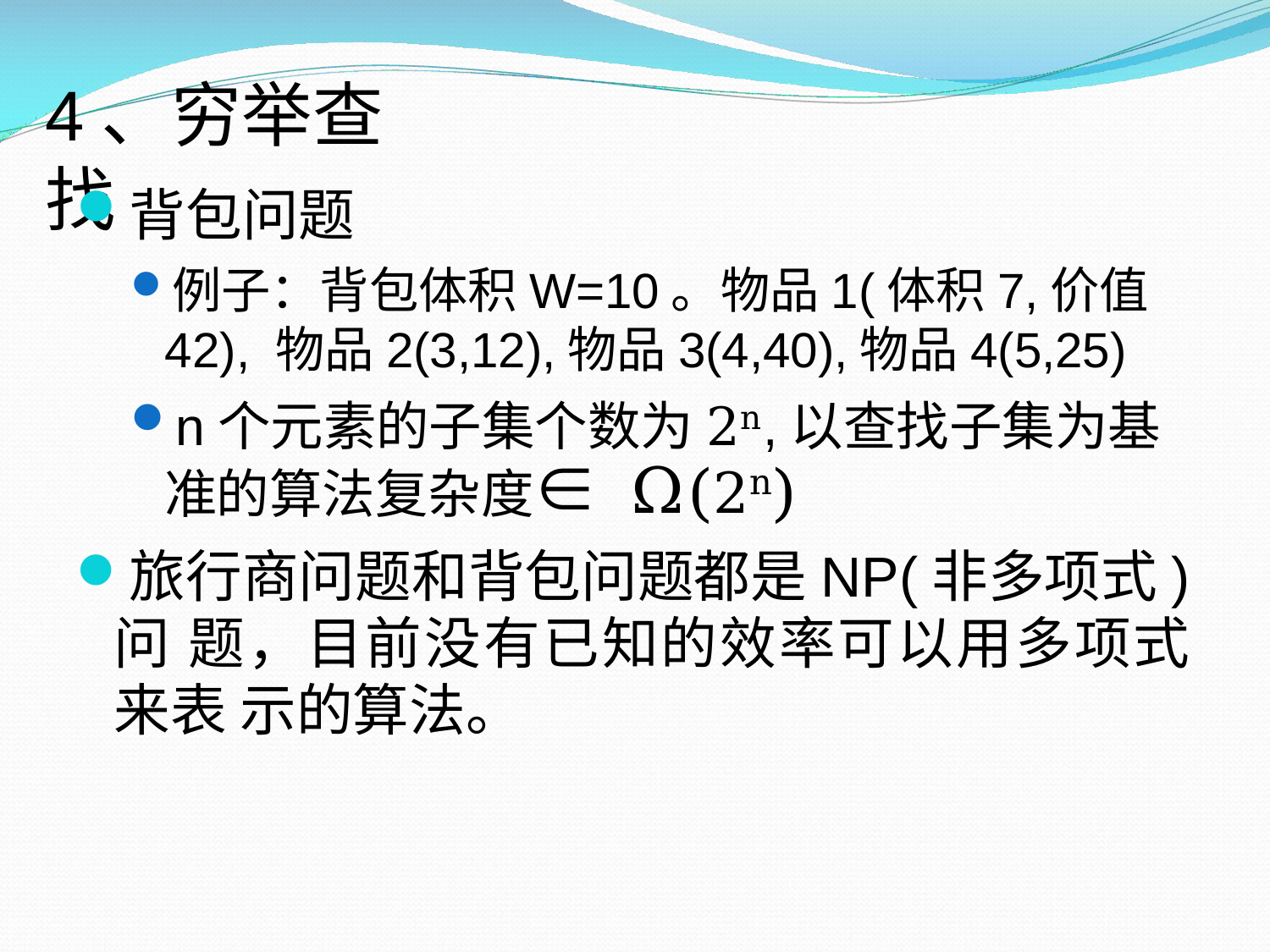

# 4、穷举查找
背包问题
例子：背包体积W=10。物品1(体积7,价值42), 物品2(3,12),物品3(4,40),物品4(5,25)
n个元素的子集个数为2n,以查找子集为基准 的算法复杂度∈ Ω(2n)
旅行商问题和背包问题都是NP(非多项式)问 题，目前没有已知的效率可以用多项式来表 示的算法。